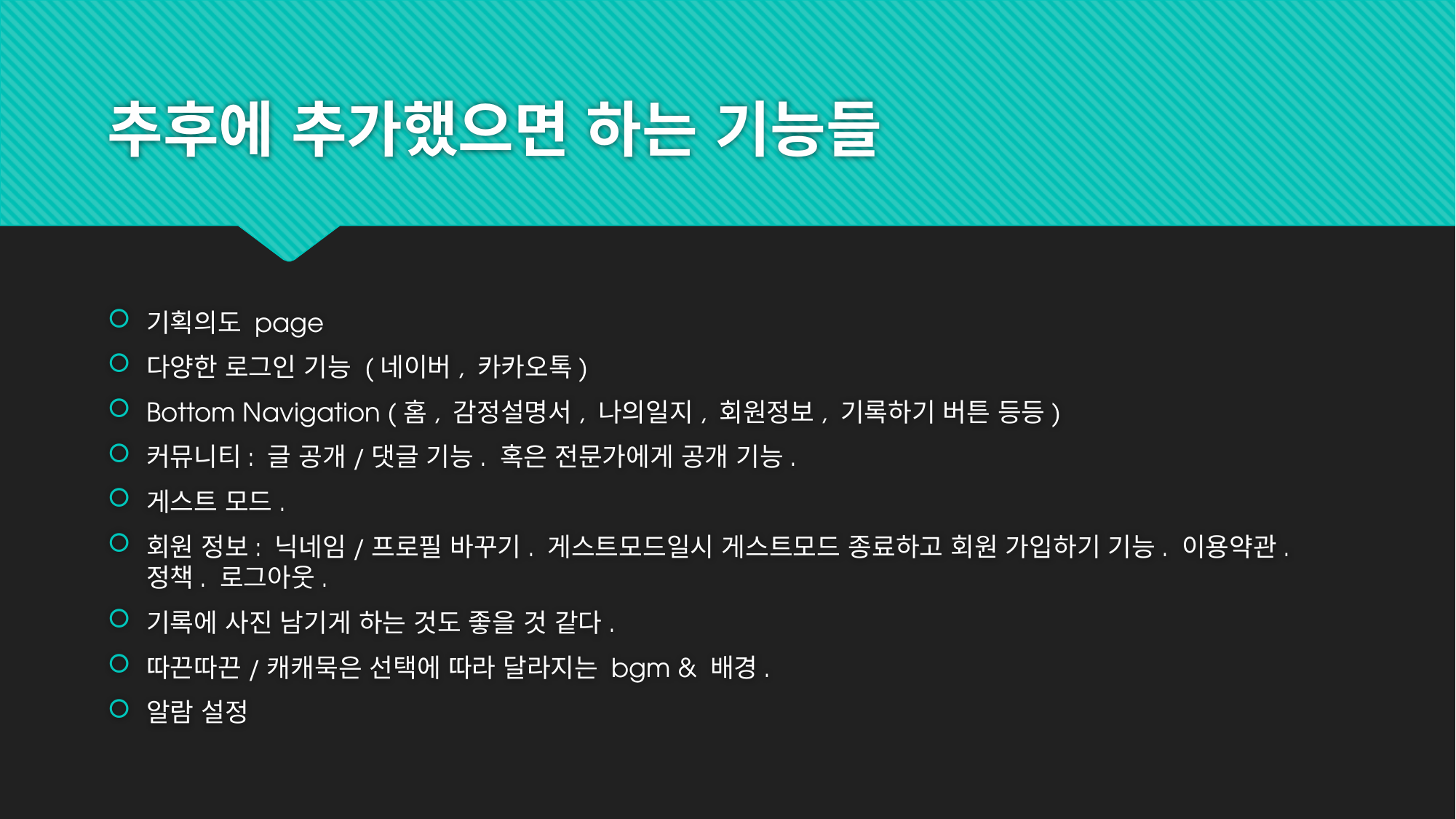

# 추후에 추가했으면 하는 기능들
기획의도 page
다양한 로그인 기능 (네이버, 카카오톡)
Bottom Navigation (홈, 감정설명서, 나의일지, 회원정보, 기록하기 버튼 등등)
커뮤니티: 글 공개/댓글 기능. 혹은 전문가에게 공개 기능.
게스트 모드.
회원 정보: 닉네임/프로필 바꾸기. 게스트모드일시 게스트모드 종료하고 회원 가입하기 기능. 이용약관. 정책. 로그아웃.
기록에 사진 남기게 하는 것도 좋을 것 같다.
따끈따끈/캐캐묵은 선택에 따라 달라지는 bgm & 배경.
알람 설정